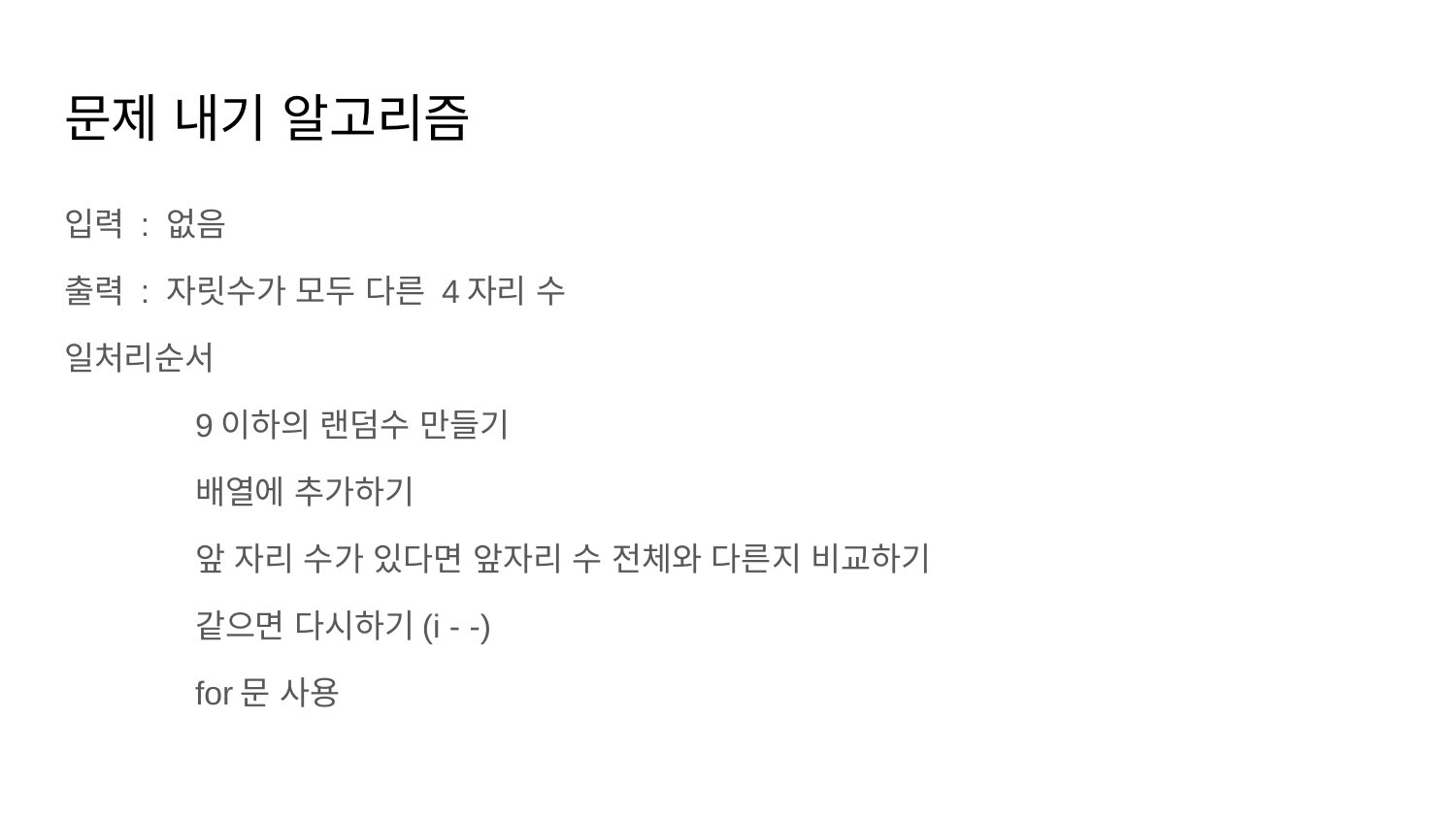

# 문제 내기 알고리즘
입력 : 없음
출력 : 자릿수가 모두 다른 4자리 수
일처리순서
	9이하의 랜덤수 만들기
	배열에 추가하기
	앞 자리 수가 있다면 앞자리 수 전체와 다른지 비교하기
	같으면 다시하기(i - -)
	for문 사용